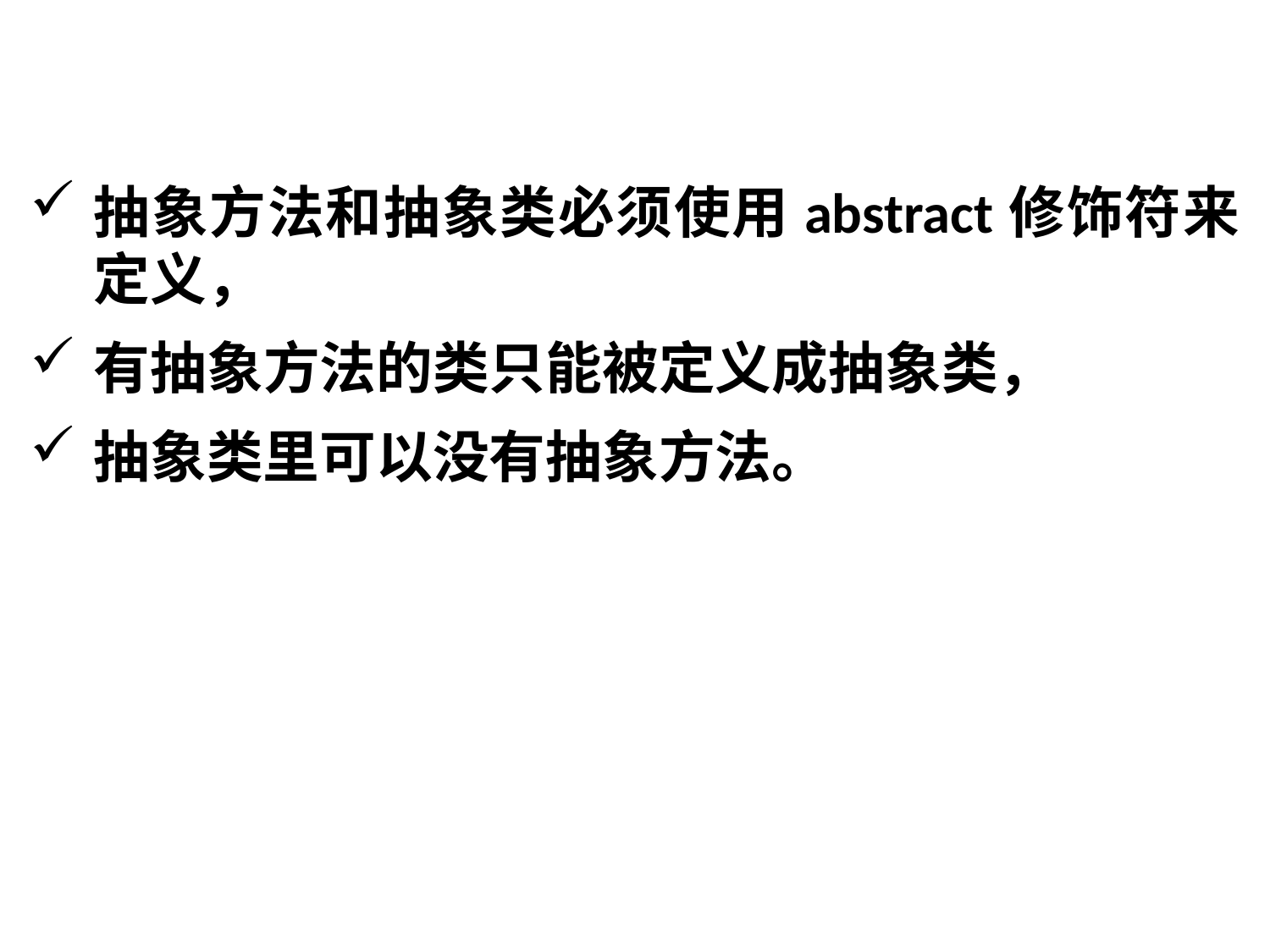

抽象方法和抽象类必须使用abstract修饰符来定义，
有抽象方法的类只能被定义成抽象类，
抽象类里可以没有抽象方法。